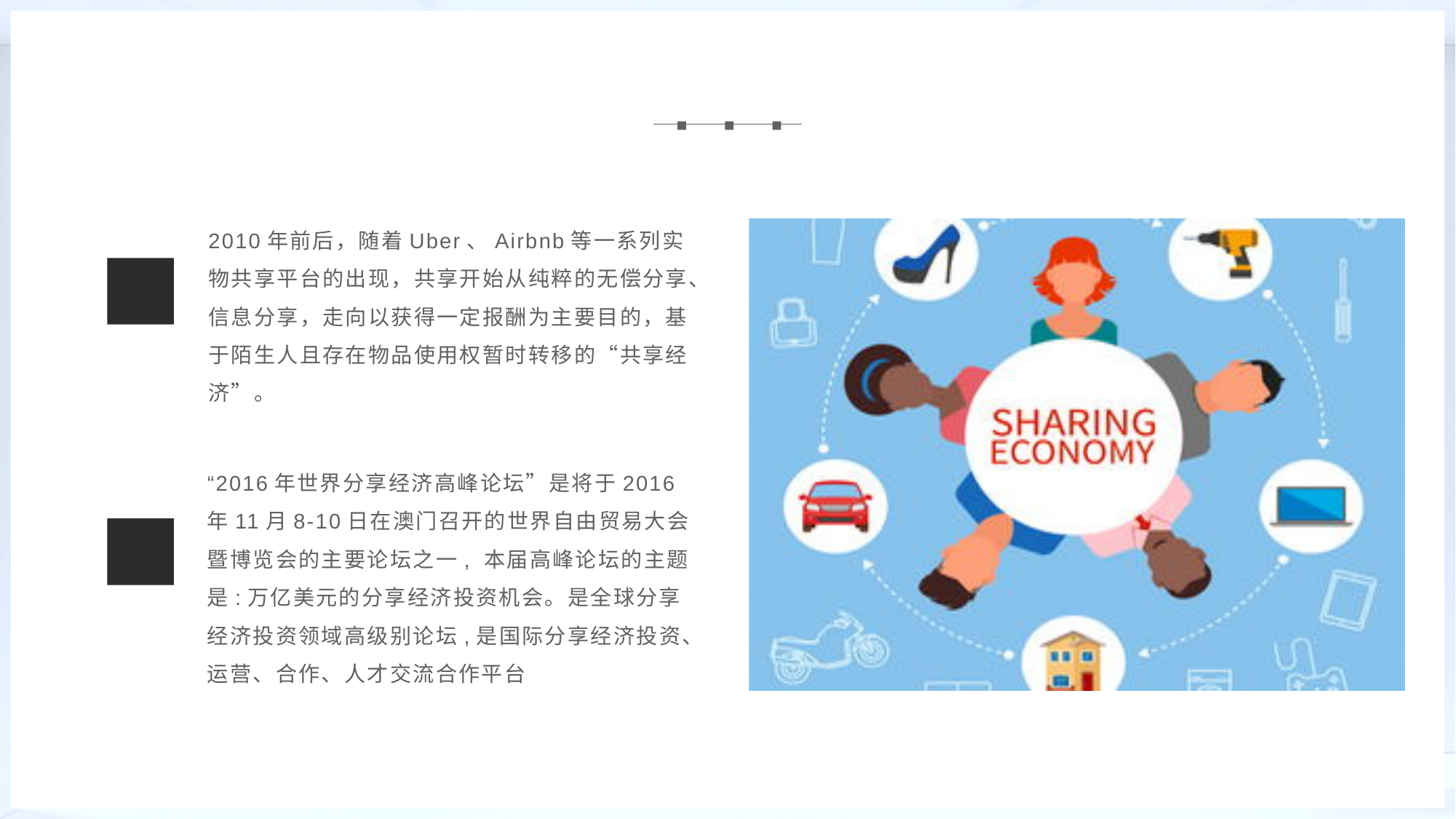

2010年前后，随着Uber、Airbnb等一系列实物共享平台的出现，共享开始从纯粹的无偿分享、信息分享，走向以获得一定报酬为主要目的，基于陌生人且存在物品使用权暂时转移的“共享经济”。

“2016年世界分享经济高峰论坛”是将于2016年11月8-10日在澳门召开的世界自由贸易大会暨博览会的主要论坛之一, 本届高峰论坛的主题是:万亿美元的分享经济投资机会。是全球分享经济投资领域高级别论坛,是国际分享经济投资、运营、合作、人才交流合作平台